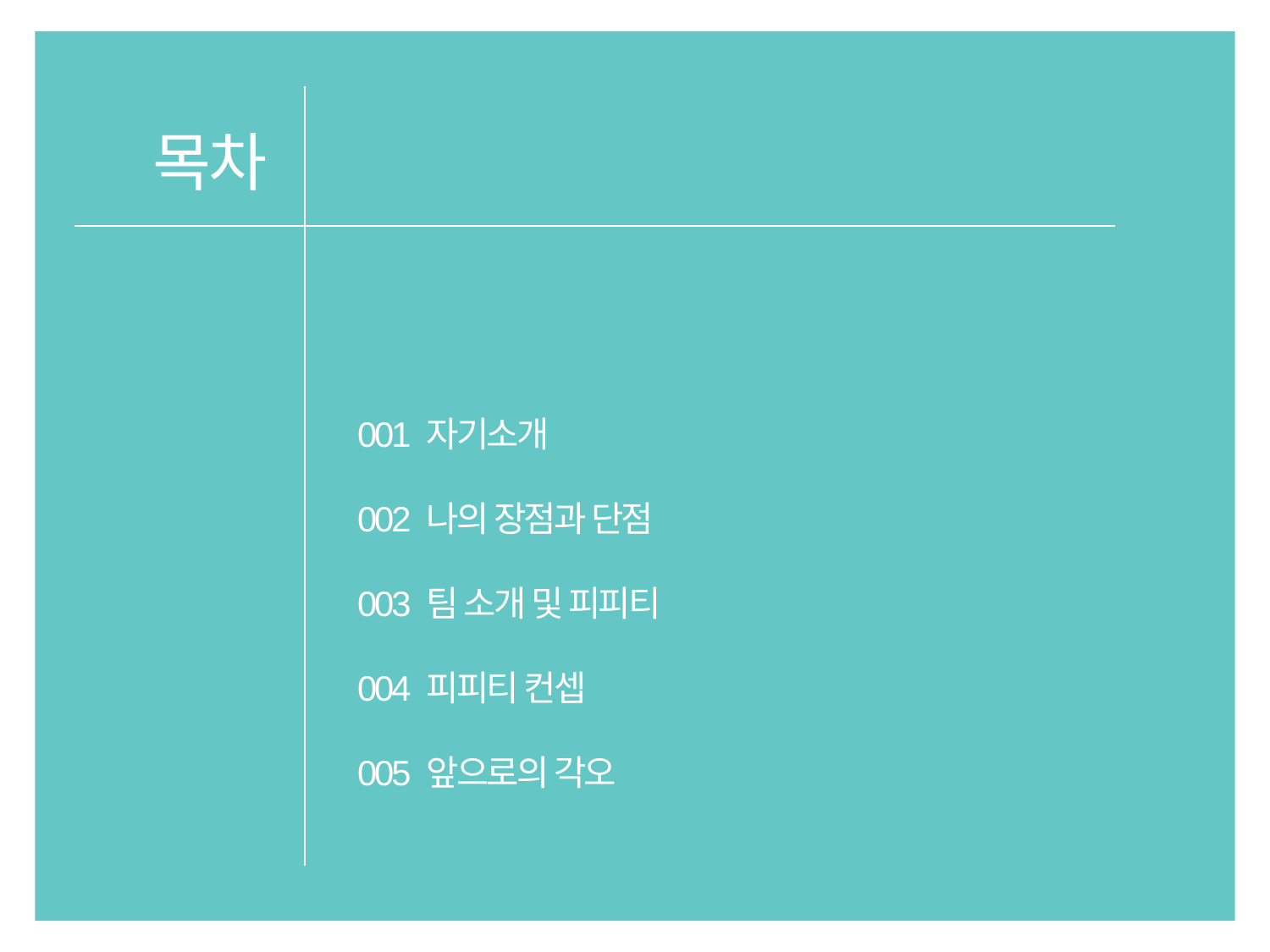

목차
001 자기소개

002 나의 장점과 단점

003 팀 소개 및 피피티

004 피피티 컨셉

005 앞으로의 각오